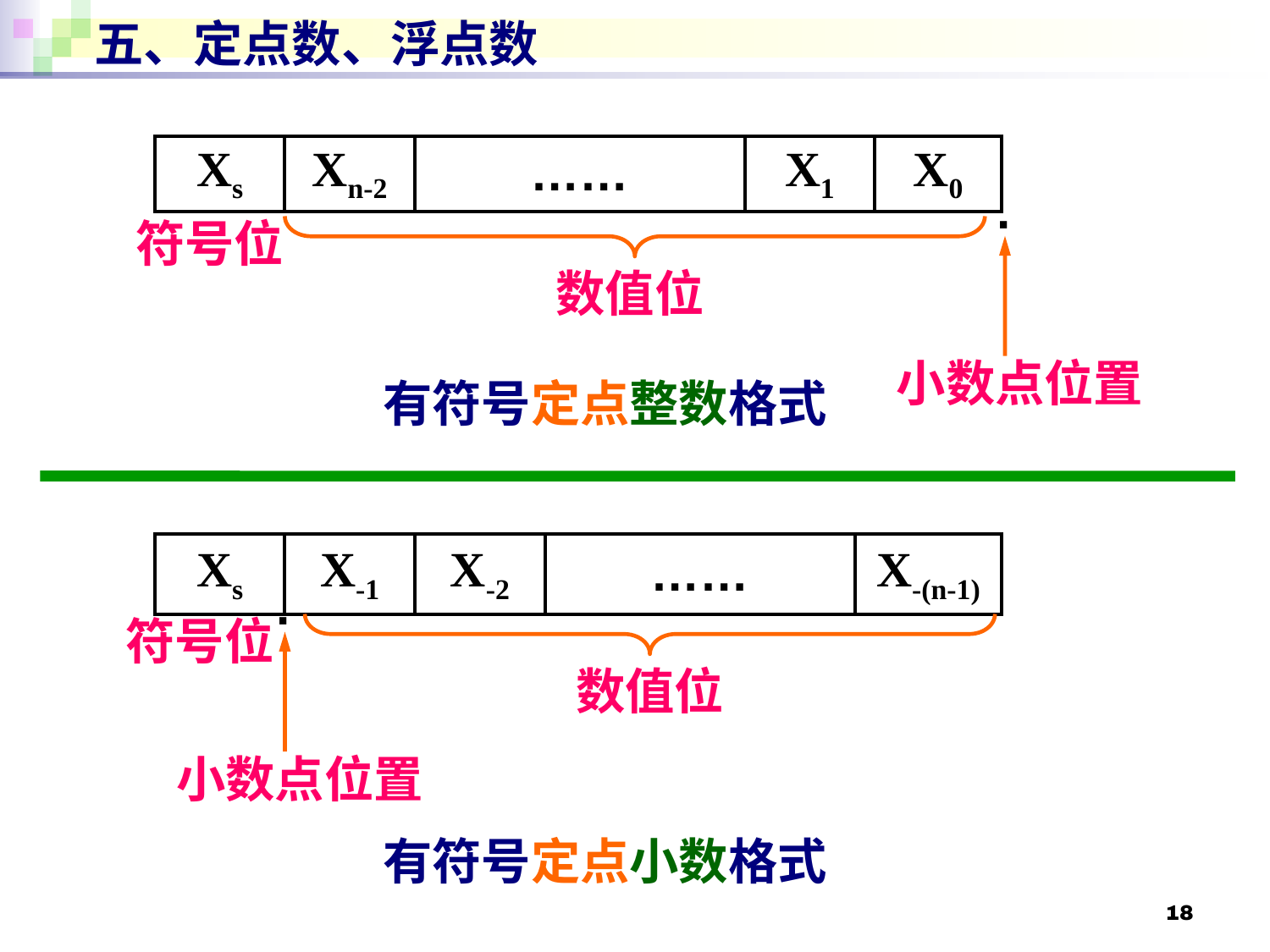

# 五、定点数、浮点数
| Xs | Xn-2 | …… | X1 | X0 |
| --- | --- | --- | --- | --- |
·
符号位

数值位

小数点位置
有符号定点整数格式

| Xs | X-1 | X-2 | …… | X-(n-1) |
| --- | --- | --- | --- | --- |
·
符号位

数值位
小数点位置
有符号定点小数格式
18